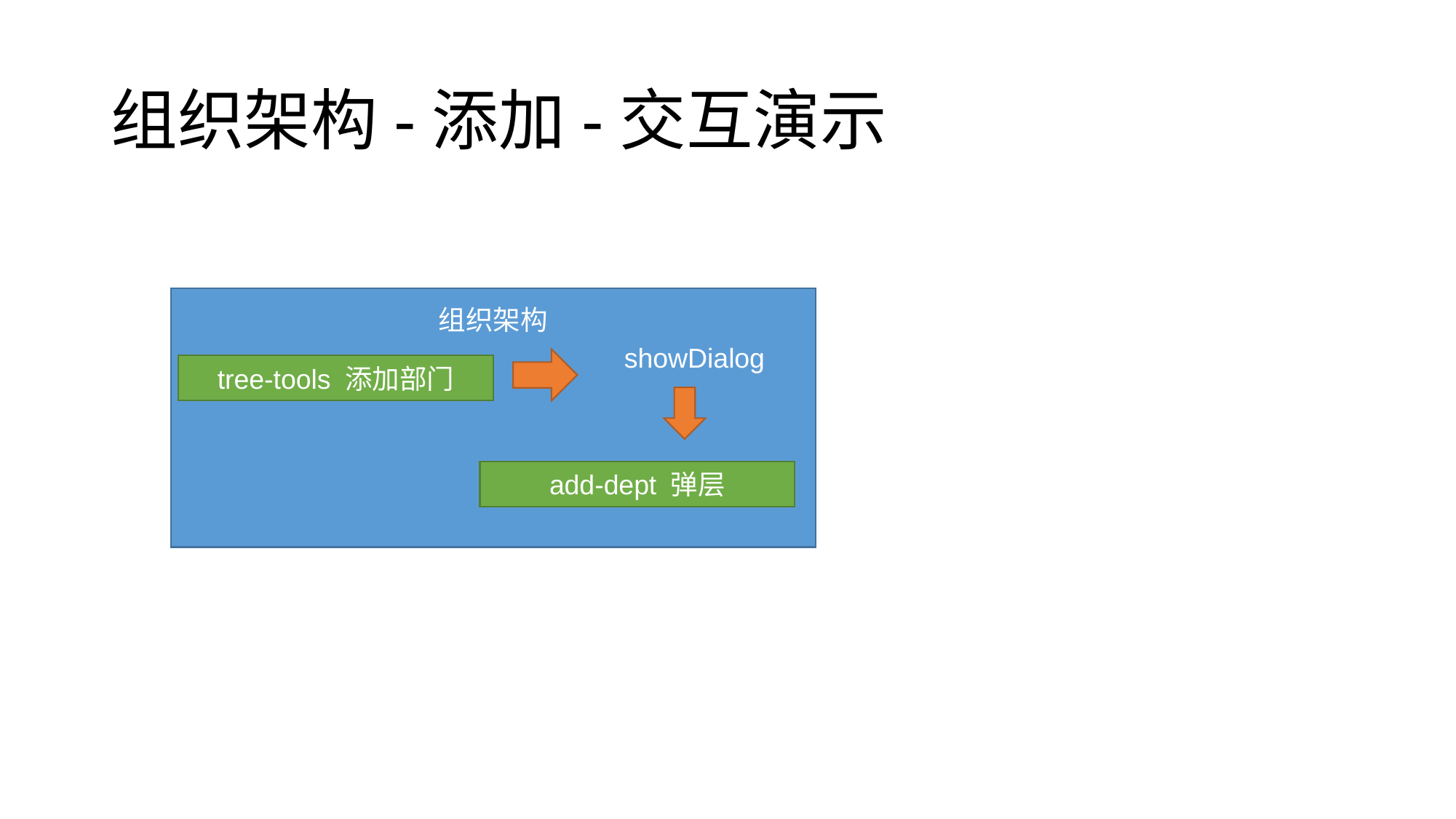

# 组织架构-添加-交互演示
组织架构

showDialog

tree-tools 添加部门

add-dept 弹层